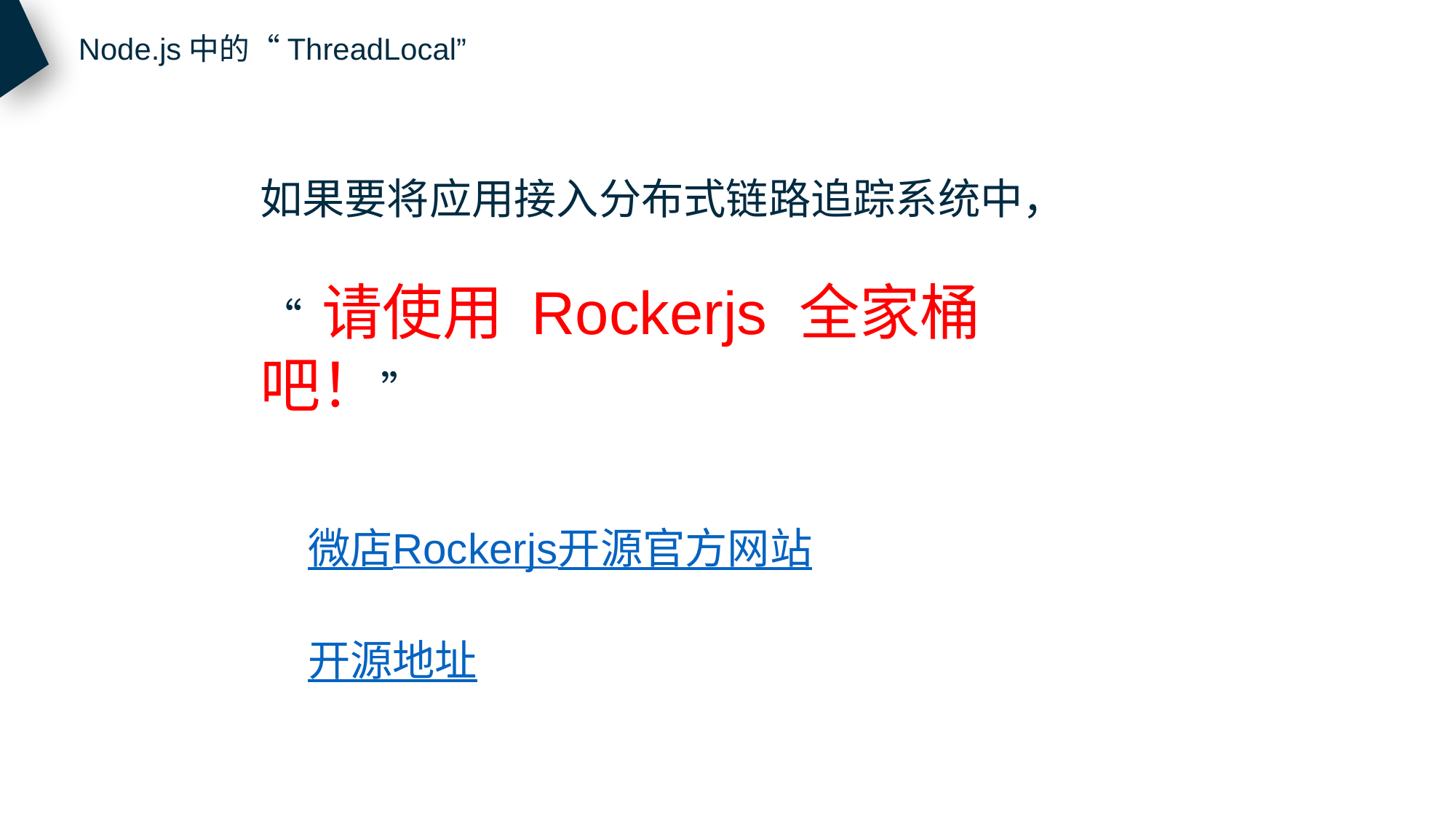

Node.js中的“ThreadLocal”

如果要将应用接入分布式链路追踪系统中，

“ 请使用 Rockerjs 全家桶吧！”

    微店Rockerjs开源官方网站

    开源地址